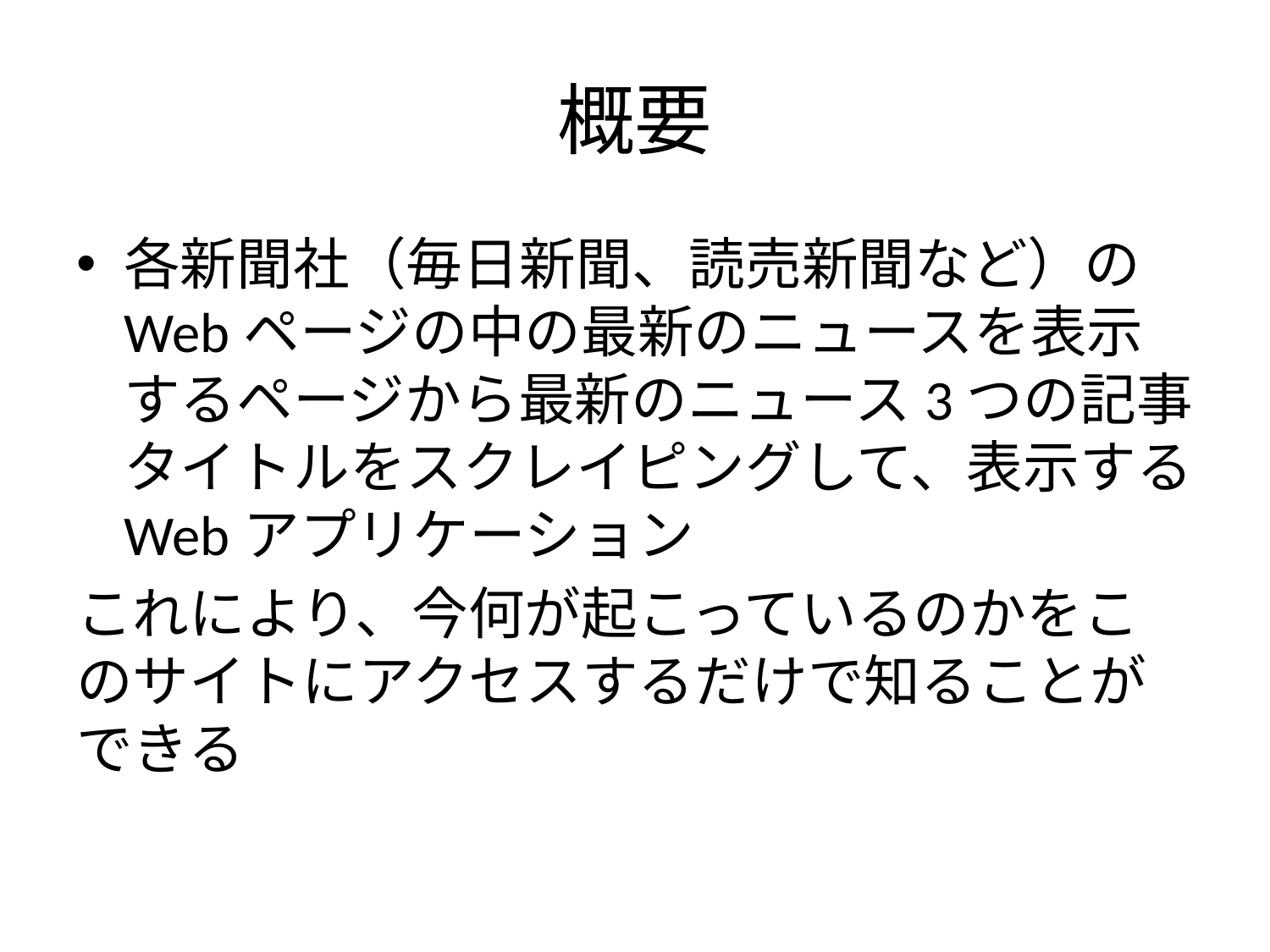

# 概要
各新聞社（毎日新聞、読売新聞など）のWebページの中の最新のニュースを表示するページから最新のニュース3つの記事タイトルをスクレイピングして、表示するWebアプリケーション
これにより、今何が起こっているのかをこのサイトにアクセスするだけで知ることができる